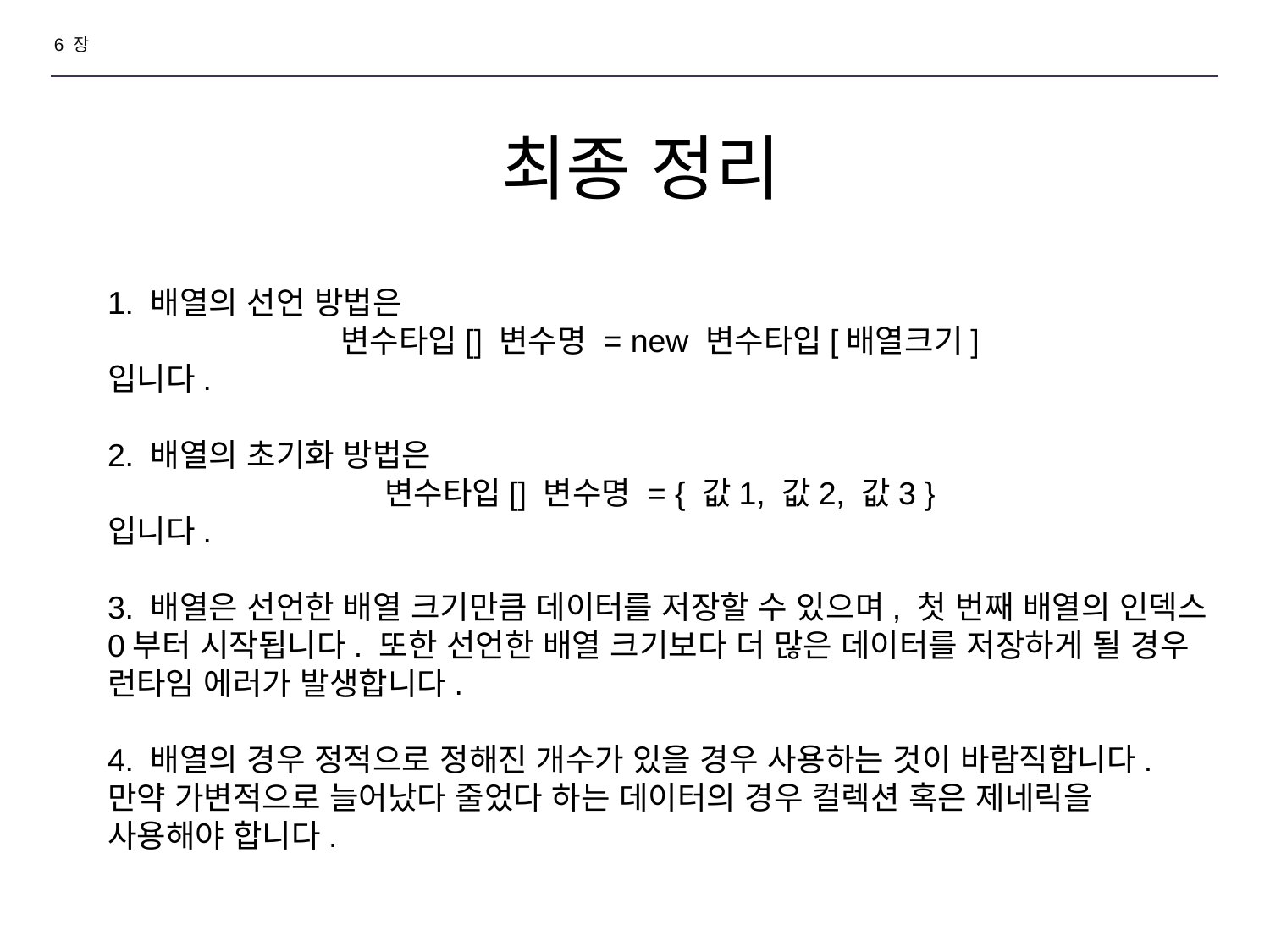

6 장
# 최종 정리

1. 배열의 선언 방법은
변수타입[] 변수명 = new 변수타입[배열크기]
입니다.

2. 배열의 초기화 방법은
변수타입[] 변수명 = { 값1, 값2, 값3 }
입니다.

3. 배열은 선언한 배열 크기만큼 데이터를 저장할 수 있으며, 첫 번째 배열의 인덱스 0부터 시작됩니다. 또한 선언한 배열 크기보다 더 많은 데이터를 저장하게 될 경우 런타임 에러가 발생합니다.

4. 배열의 경우 정적으로 정해진 개수가 있을 경우 사용하는 것이 바람직합니다. 만약 가변적으로 늘어났다 줄었다 하는 데이터의 경우 컬렉션 혹은 제네릭을 사용해야 합니다.